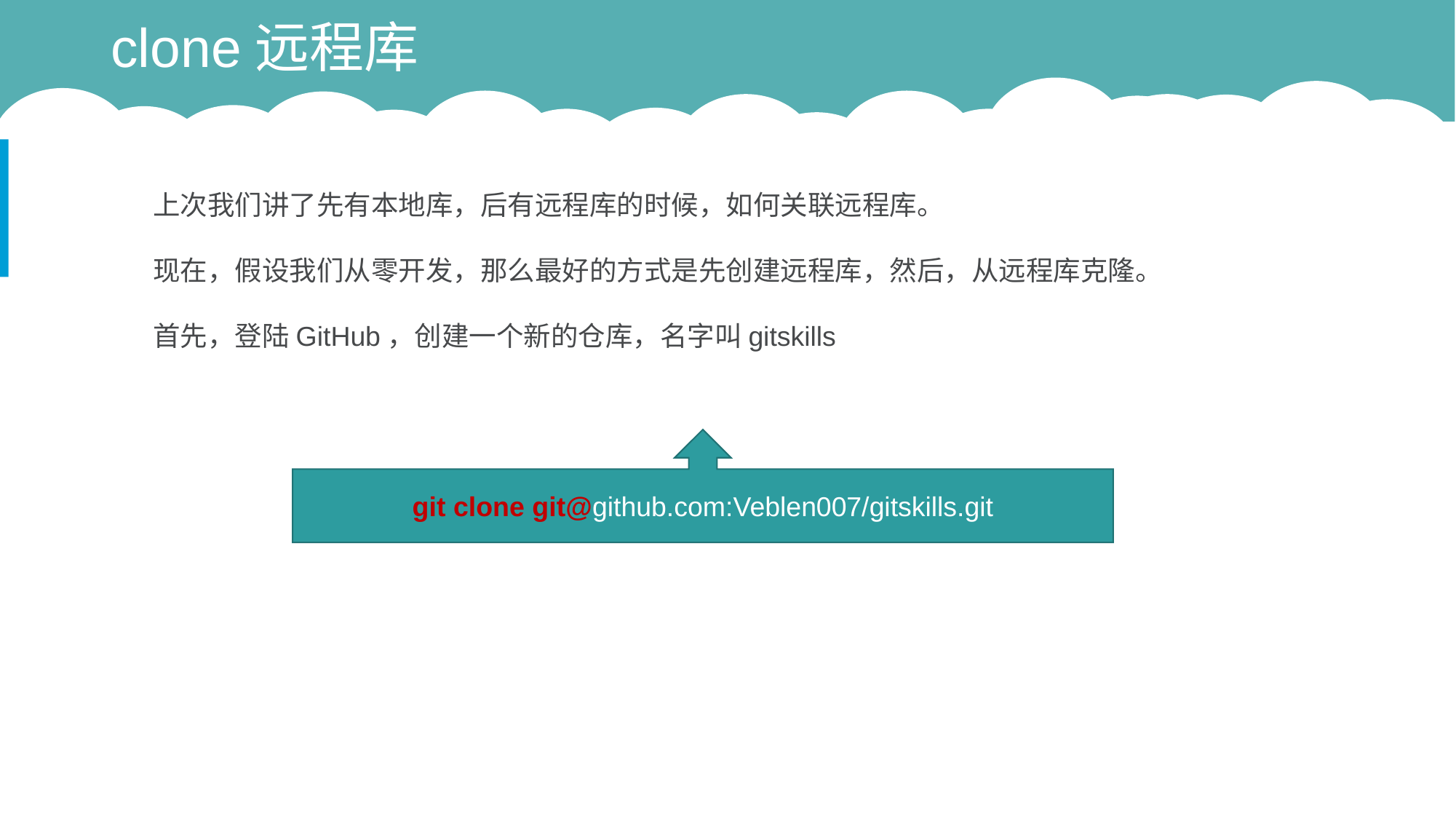

# clone远程库

上次我们讲了先有本地库，后有远程库的时候，如何关联远程库。

现在，假设我们从零开发，那么最好的方式是先创建远程库，然后，从远程库克隆。

首先，登陆GitHub，创建一个新的仓库，名字叫gitskills
git clone git@github.com:Veblen007/gitskills.git